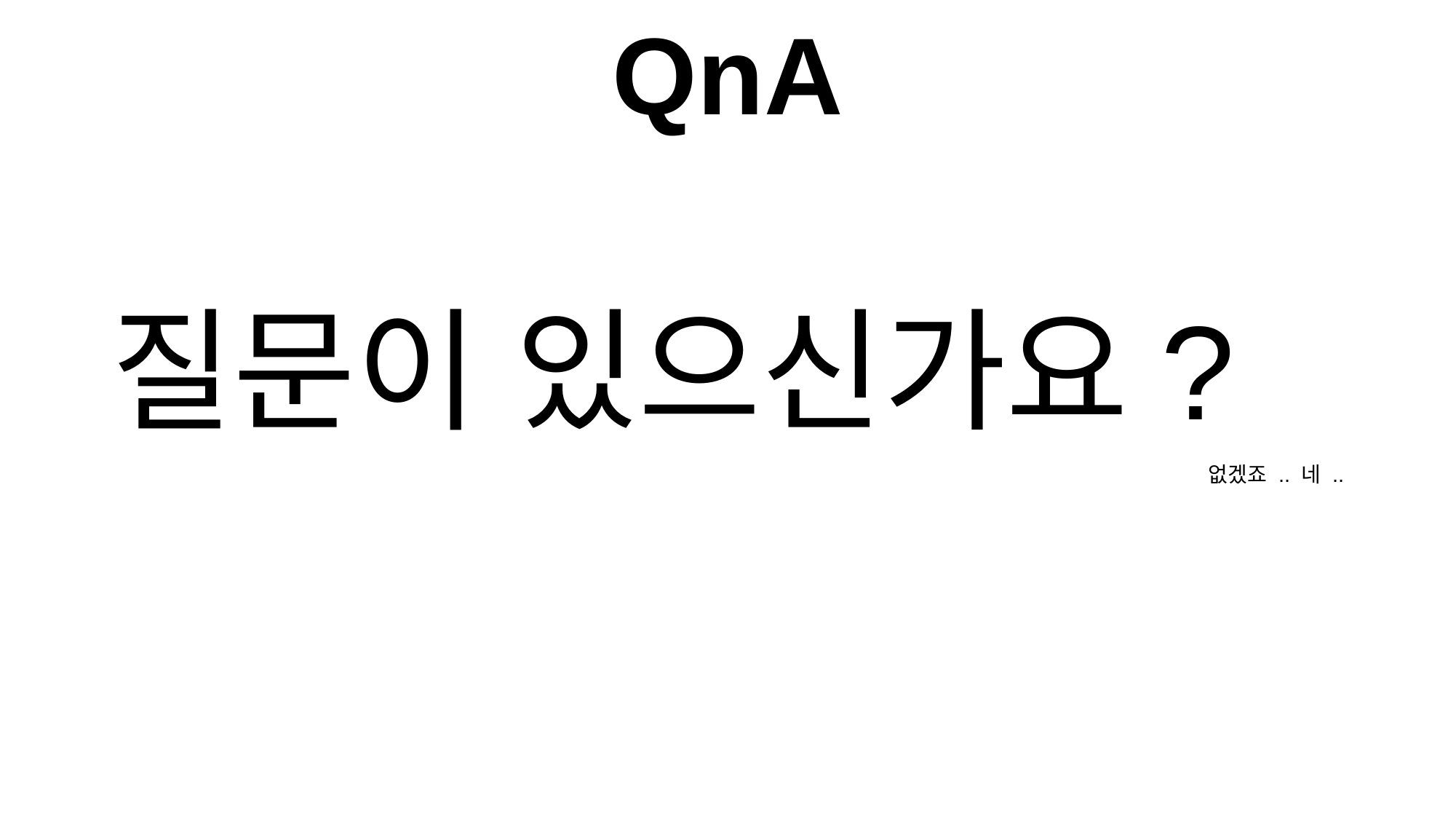

# QnA
질문이 있으신가요?
없겠죠 .. 네 ..